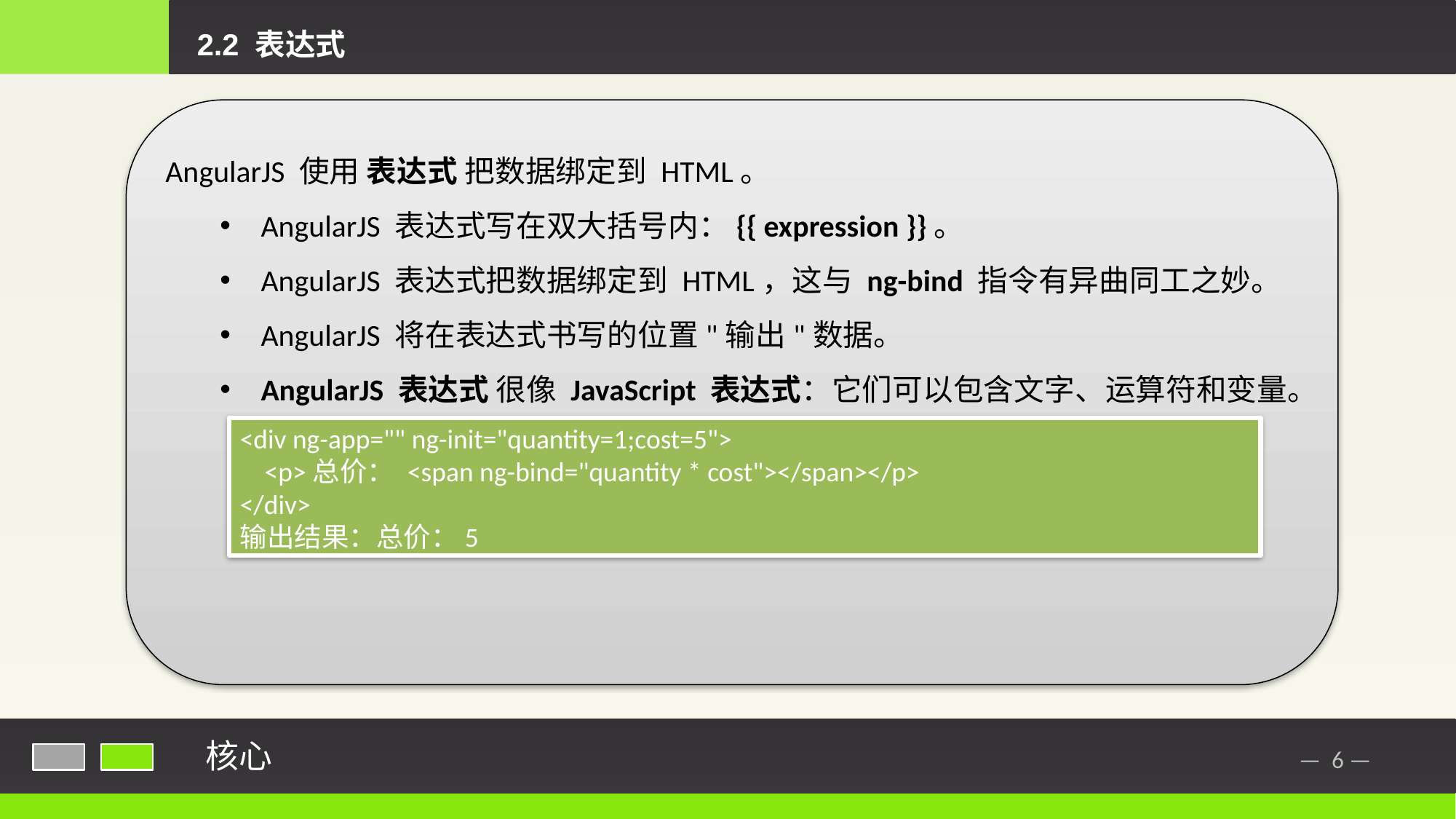

2.2 表达式
AngularJS 使用 表达式 把数据绑定到 HTML。
AngularJS 表达式写在双大括号内：{{ expression }}。
AngularJS 表达式把数据绑定到 HTML，这与 ng-bind 指令有异曲同工之妙。
AngularJS 将在表达式书写的位置"输出"数据。
AngularJS 表达式 很像 JavaScript 表达式：它们可以包含文字、运算符和变量。
<div ng-app="" ng-init="quantity=1;cost=5">
    <p>总价： <span ng-bind="quantity * cost"></span></p>
</div>
输出结果：总价：5